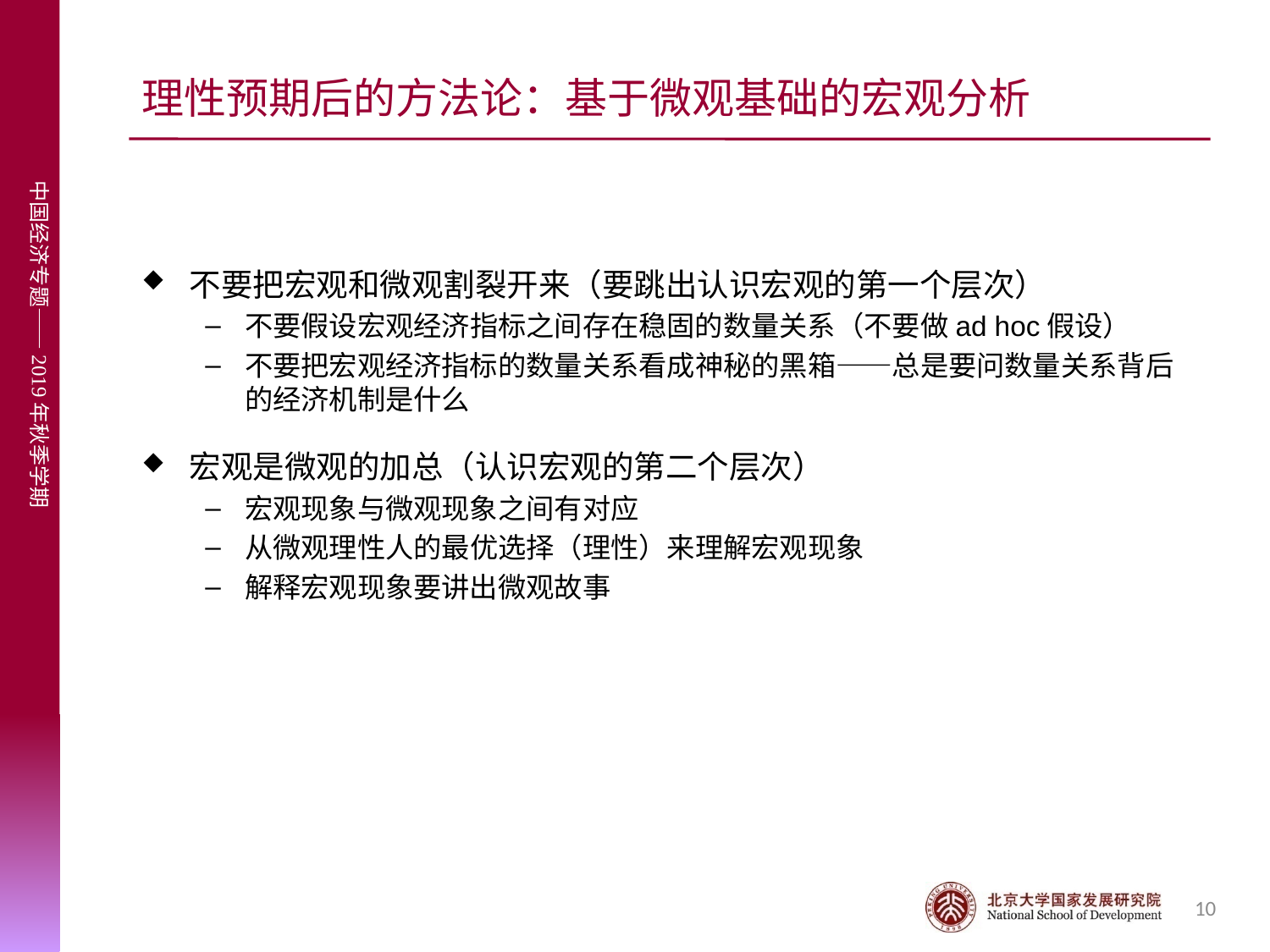

# 理性预期后的方法论：基于微观基础的宏观分析

不要把宏观和微观割裂开来（要跳出认识宏观的第一个层次）
不要假设宏观经济指标之间存在稳固的数量关系（不要做ad hoc假设）
不要把宏观经济指标的数量关系看成神秘的黑箱——总是要问数量关系背后的经济机制是什么
宏观是微观的加总（认识宏观的第二个层次）
宏观现象与微观现象之间有对应
从微观理性人的最优选择（理性）来理解宏观现象
解释宏观现象要讲出微观故事
10